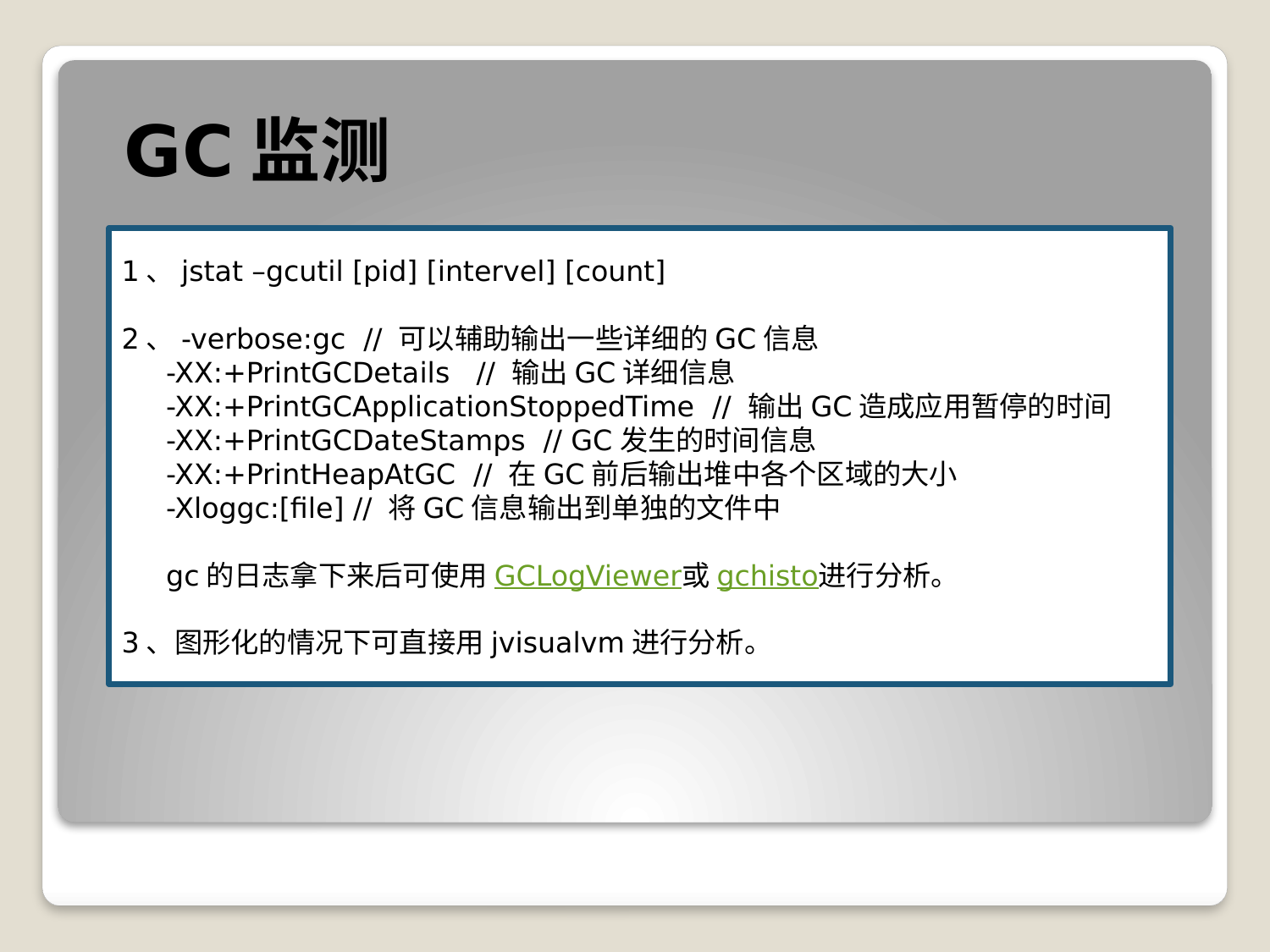

GC监测
1、jstat –gcutil [pid] [intervel] [count]

2、-verbose:gc  // 可以辅助输出一些详细的GC信息
     -XX:+PrintGCDetails   // 输出GC详细信息
     -XX:+PrintGCApplicationStoppedTime  // 输出GC造成应用暂停的时间
     -XX:+PrintGCDateStamps  // GC发生的时间信息
     -XX:+PrintHeapAtGC  // 在GC前后输出堆中各个区域的大小
     -Xloggc:[file] // 将GC信息输出到单独的文件中

     gc的日志拿下来后可使用GCLogViewer或gchisto进行分析。

3、图形化的情况下可直接用jvisualvm进行分析。